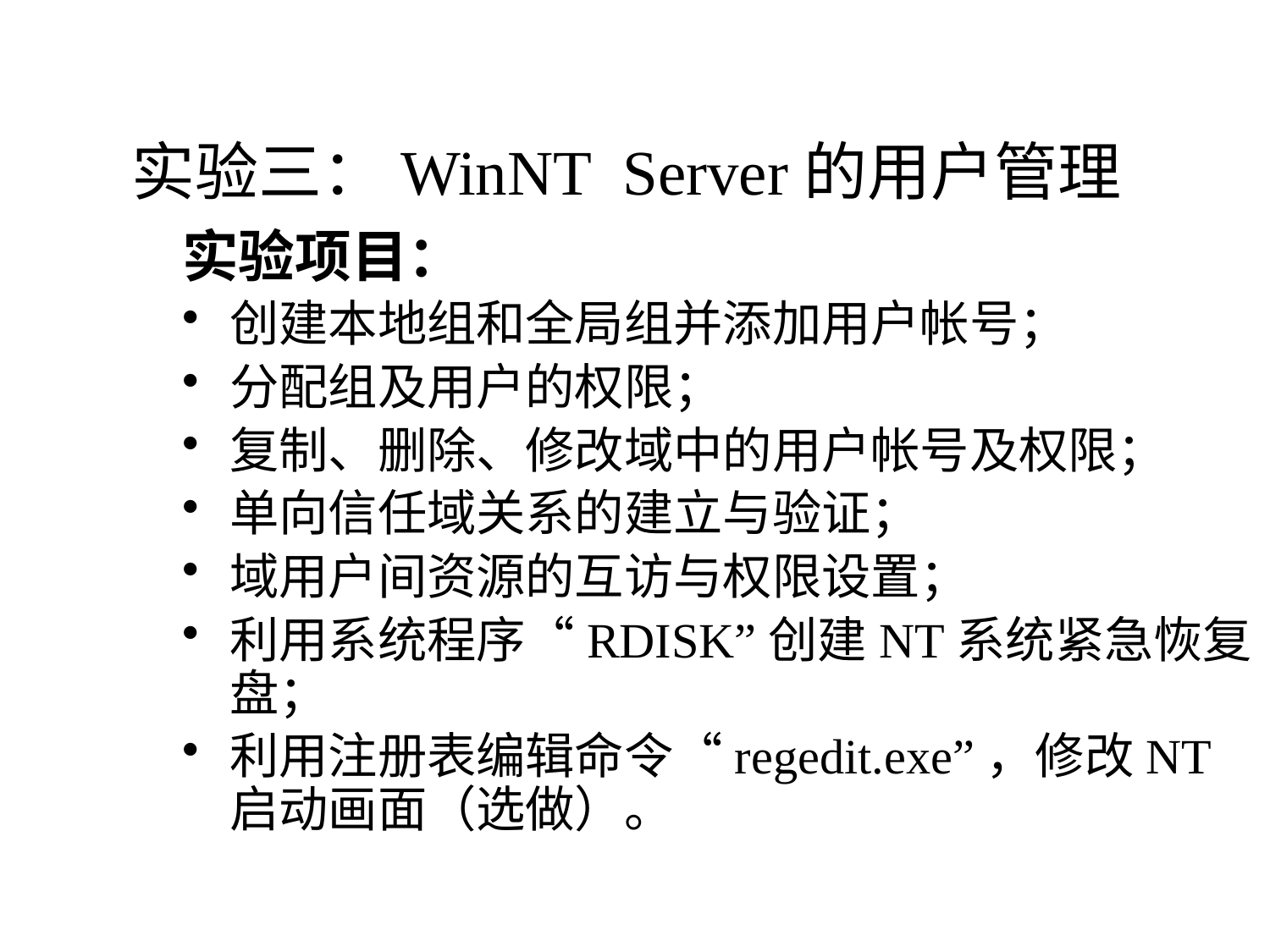

# 实验三：WinNT  Server的用户管理
实验项目：
创建本地组和全局组并添加用户帐号；
分配组及用户的权限；
复制、删除、修改域中的用户帐号及权限；
单向信任域关系的建立与验证；
域用户间资源的互访与权限设置；
利用系统程序“RDISK”创建NT系统紧急恢复盘；
利用注册表编辑命令“regedit.exe”，修改NT启动画面（选做）。